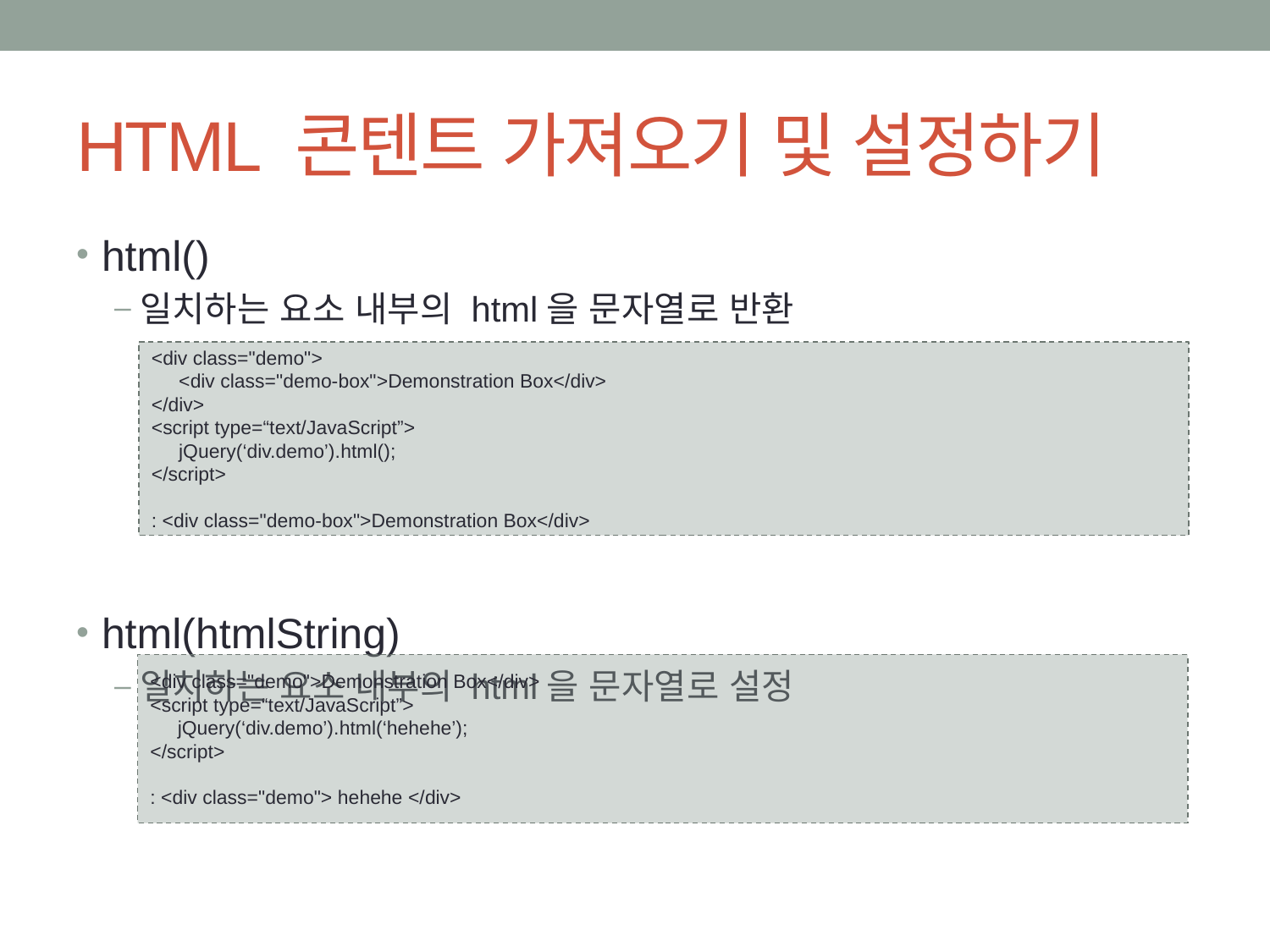

# HTML 콘텐트 가져오기 및 설정하기
html()
일치하는 요소 내부의 html을 문자열로 반환

html(htmlString)
일치하는 요소 내부의 html을 문자열로 설정
<div class="demo">
     <div class="demo-box">Demonstration Box</div>
</div>
<script type=“text/JavaScript”>
     jQuery(‘div.demo’).html();
</script>

: <div class="demo-box">Demonstration Box</div>
<div class="demo">Demonstration Box</div>
<script type=“text/JavaScript”>
     jQuery(‘div.demo’).html(‘hehehe’);
</script>

: <div class="demo"> hehehe </div>